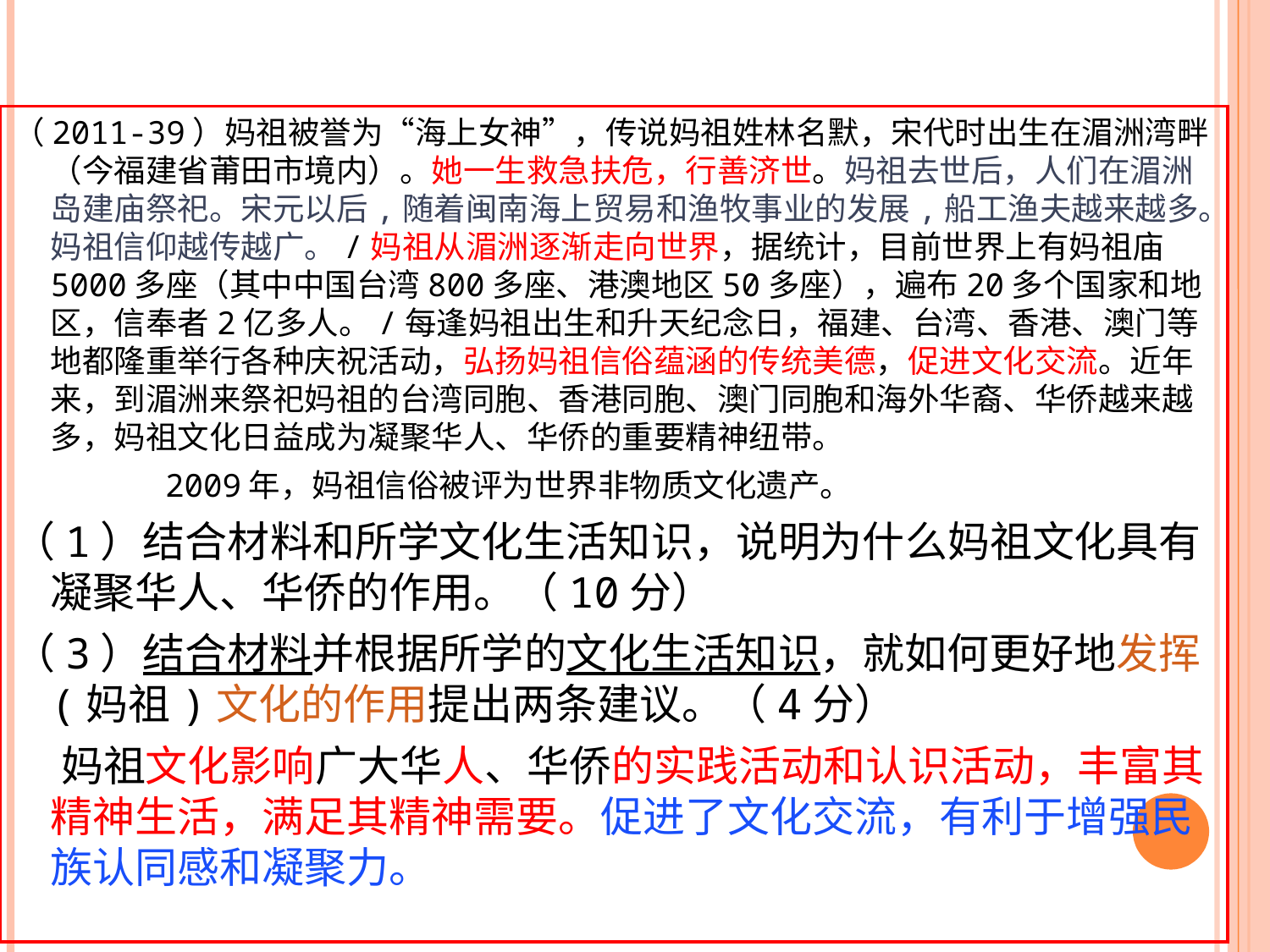

（2011-39）妈祖被誉为“海上女神”，传说妈祖姓林名默，宋代时出生在湄洲湾畔（今福建省莆田市境内）。她一生救急扶危，行善济世。妈祖去世后，人们在湄洲岛建庙祭祀。宋元以后,随着闽南海上贸易和渔牧事业的发展,船工渔夫越来越多。妈祖信仰越传越广。/妈祖从湄洲逐渐走向世界，据统计，目前世界上有妈祖庙5000多座（其中中国台湾800多座、港澳地区50多座），遍布20多个国家和地区，信奉者2亿多人。/每逢妈祖出生和升天纪念日，福建、台湾、香港、澳门等地都隆重举行各种庆祝活动，弘扬妈祖信俗蕴涵的传统美德，促进文化交流。近年来，到湄洲来祭祀妈祖的台湾同胞、香港同胞、澳门同胞和海外华裔、华侨越来越多，妈祖文化日益成为凝聚华人、华侨的重要精神纽带。
        2009年，妈祖信俗被评为世界非物质文化遗产。
（1）结合材料和所学文化生活知识，说明为什么妈祖文化具有凝聚华人、华侨的作用。（10分）
（3）结合材料并根据所学的文化生活知识，就如何更好地发挥(妈祖)文化的作用提出两条建议。（4分）
    妈祖文化影响广大华人、华侨的实践活动和认识活动，丰富其精神生活，满足其精神需要。促进了文化交流，有利于增强民族认同感和凝聚力。